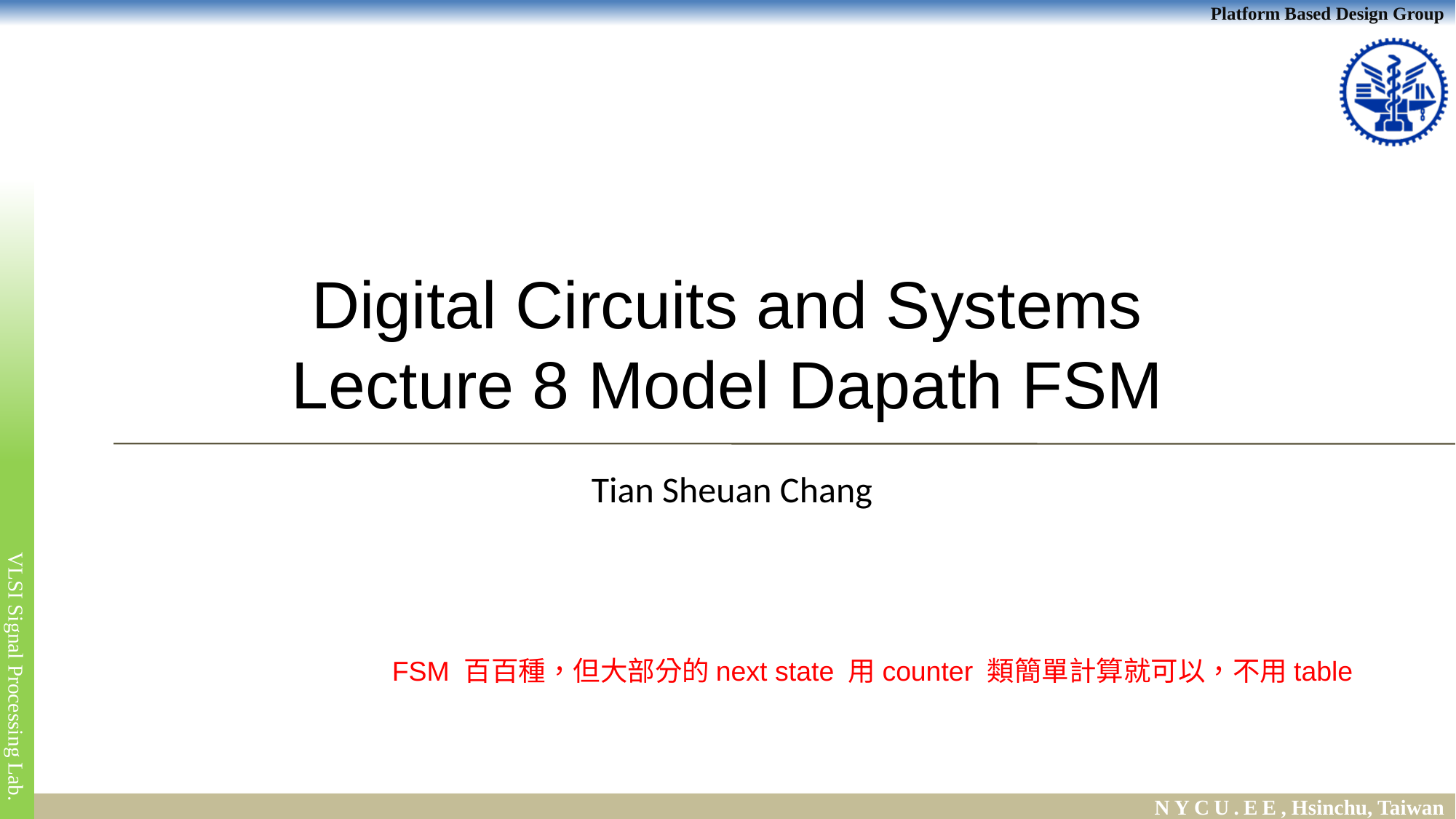

# Digital Circuits and Systems Lecture 8 Model Dapath FSM
Tian Sheuan Chang
FSM 百百種，但大部分的next state 用counter 類簡單計算就可以，不用table